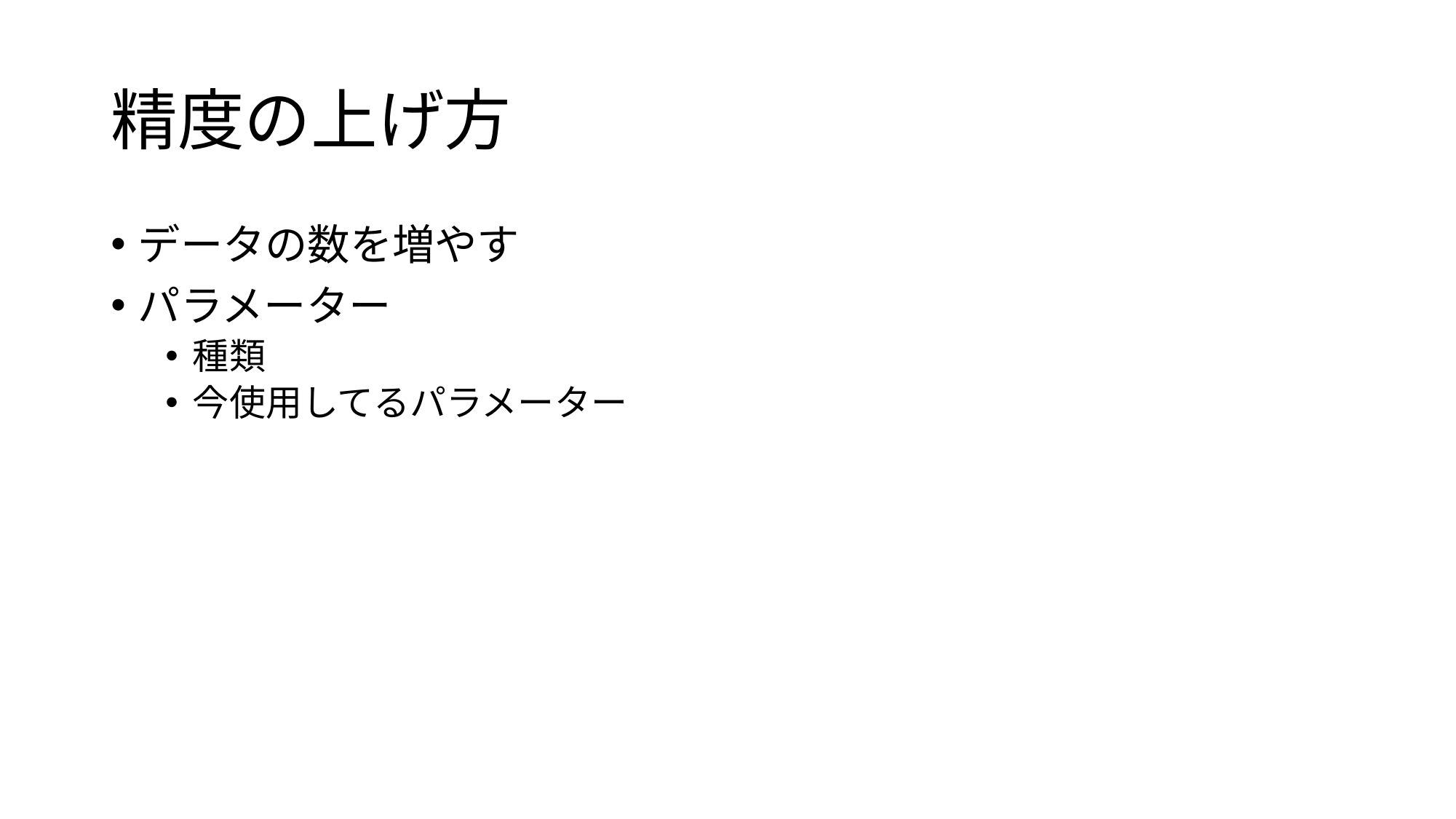

# 精度の上げ方
データの数を増やす
パラメーター
種類
今使用してるパラメーター